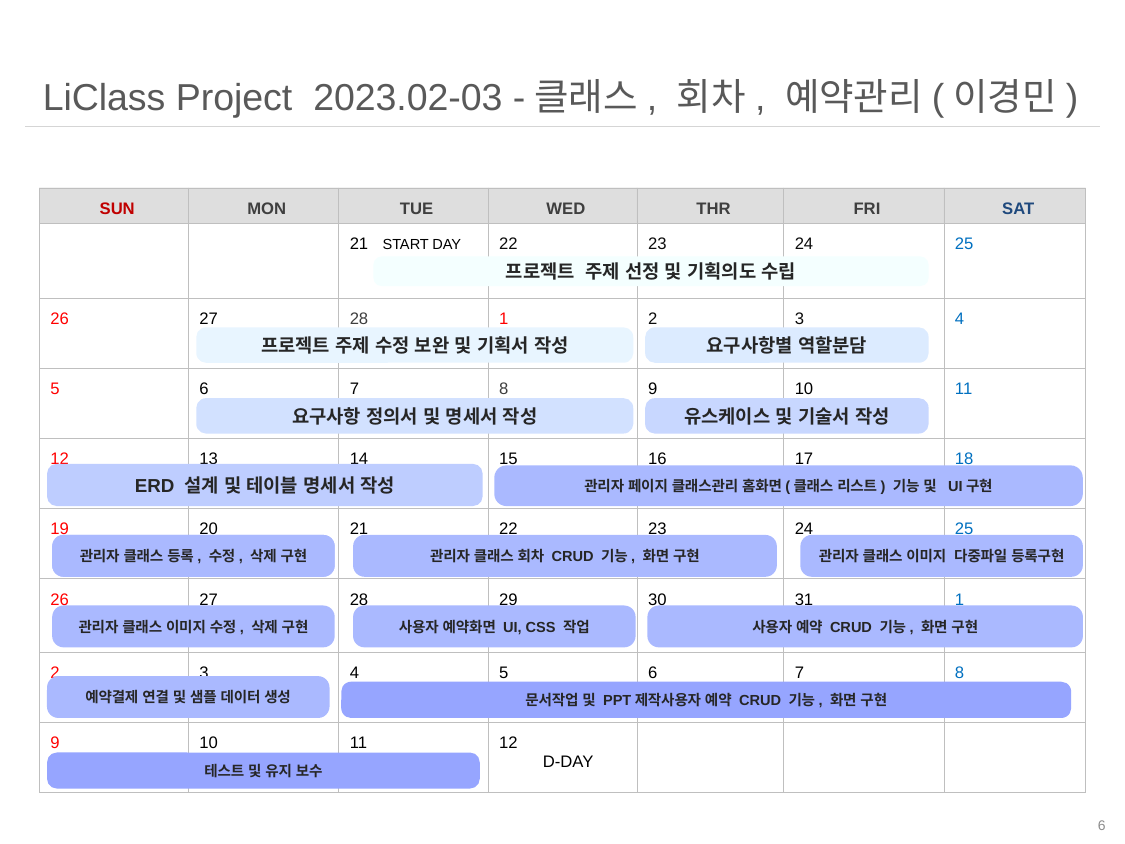

LiClass Project  2023.02-03 -클래스, 회차, 예약관리(이경민)

| SUN | MON | TUE | WED | THR | FRI | SAT |
| --- | --- | --- | --- | --- | --- | --- |
|  |  | 21 START DAY | 22 | 23 | 24 | 25 |
| 26 | 27 | 28 | 1 | 2 | 3 | 4 |
| 5 | 6 | 7 | 8 | 9 | 10 | 11 |
| 12 | 13 | 14 | 15 | 16 | 17 | 18 |
| 19 | 20 | 21 | 22 | 23 | 24 | 25 |
| 26 | 27 | 28 | 29 | 30 | 31 | 1 |
| 2 | 3 | 4 | 5 | 6 | 7 | 8 |
| 9 | 10 | 11 | 12 D-DAY |  |  |  |
프로젝트  주제 선정 및 기획의도 수립
프로젝트 주제 수정 보완 및 기획서 작성
요구사항별 역할분담
요구사항 정의서 및 명세서 작성
유스케이스 및 기술서 작성
ERD 설계 및 테이블 명세서 작성
관리자 페이지 클래스관리 홈화면(클래스 리스트) 기능 및  UI구현
관리자 클래스 등록, 수정, 삭제 구현
관리자 클래스 등록, 수정, 삭제 구현
관리자 클래스 회차 CRUD 기능, 화면 구현
관리자 클래스 이미지  다중파일 등록구현
관리자 클래스 이미지 수정, 삭제 구현
사용자 예약화면 UI, CSS 작업
사용자 예약 CRUD 기능, 화면 구현
예약결제 연결 및 샘플 데이터 생성
문서작업 및 PPT제작사용자 예약 CRUD 기능, 화면 구현
테스트 및 유지 보수
6